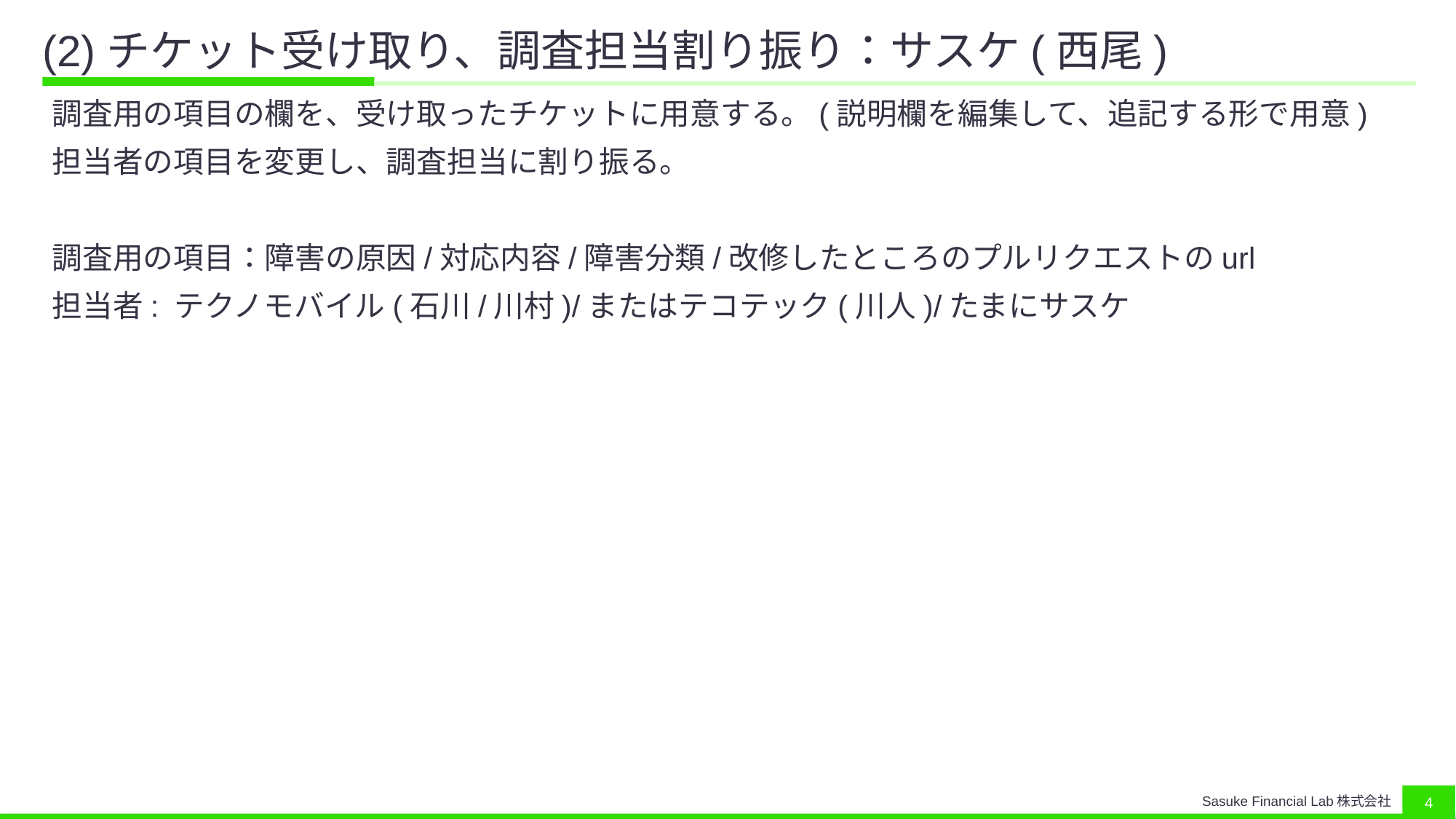

# (2)チケット受け取り、調査担当割り振り：サスケ(西尾)
調査用の項目の欄を、受け取ったチケットに用意する。(説明欄を編集して、追記する形で用意)
担当者の項目を変更し、調査担当に割り振る。

調査用の項目：障害の原因/対応内容/障害分類/改修したところのプルリクエストのurl
担当者: テクノモバイル(石川/川村)/またはテコテック(川人)/たまにサスケ
4
Sasuke Financial Lab株式会社